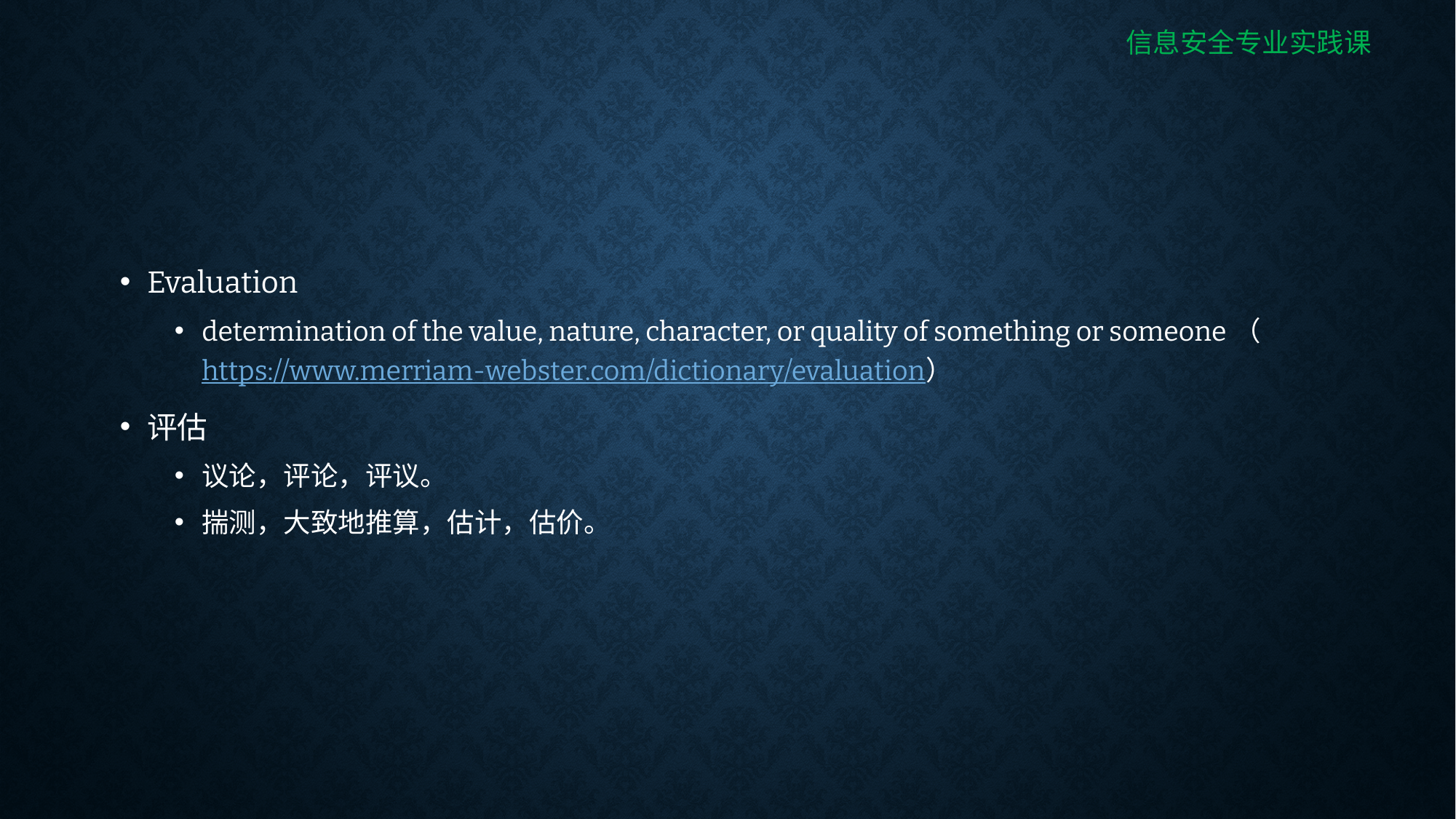

#
Evaluation
determination of the value, nature, character, or quality of something or someone（https://www.merriam-webster.com/dictionary/evaluation）
评估
议论，评论，评议。
揣测，大致地推算，估计，估价。